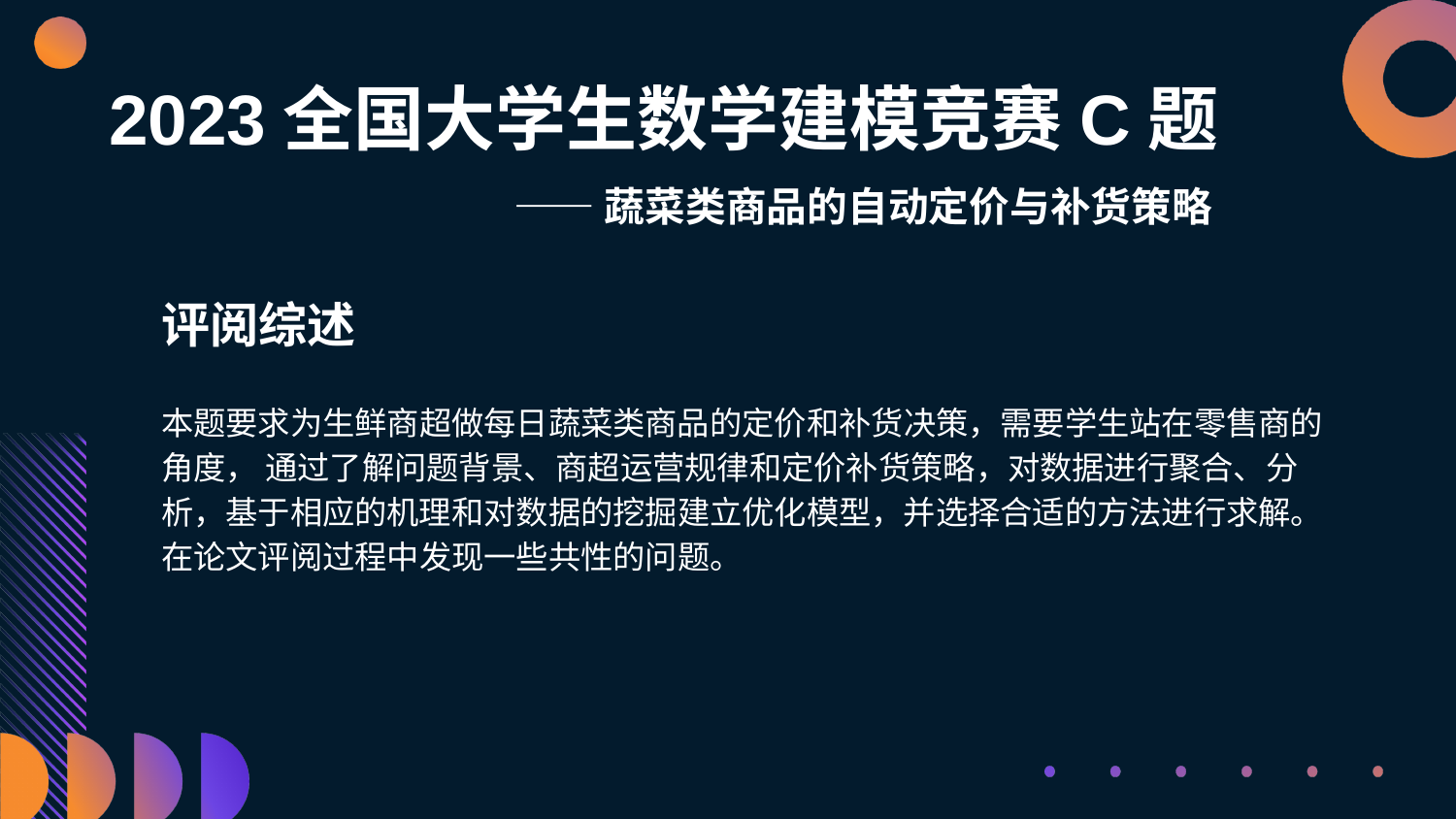

# 2023全国大学生数学建模竞赛C题
——蔬菜类商品的自动定价与补货策略
评阅综述

本题要求为生鲜商超做每日蔬菜类商品的定价和补货决策，需要学生站在零售商的角度， 通过了解问题背景、商超运营规律和定价补货策略，对数据进行聚合、分析，基于相应的机理和对数据的挖掘建立优化模型，并选择合适的方法进行求解。在论文评阅过程中发现一些共性的问题。